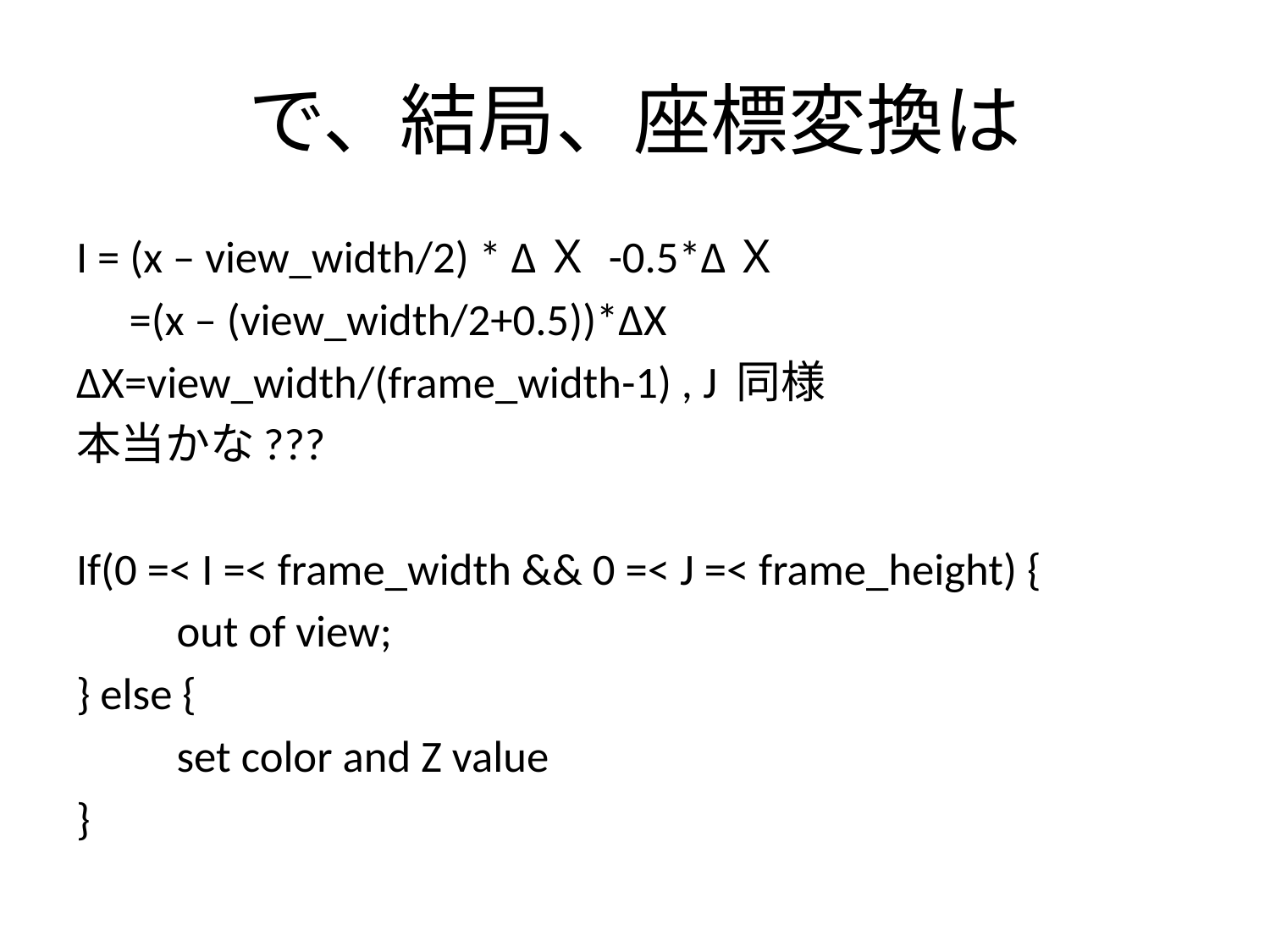

# で、結局、座標変換は
I = (x – view_width/2) * ΔＸ -0.5*ΔＸ
　=(x – (view_width/2+0.5))*ΔX
ΔX=view_width/(frame_width-1) , J 同様
本当かな???

If(0 =< I =< frame_width && 0 =< J =< frame_height) {
	out of view;
} else {
	set color and Z value
}